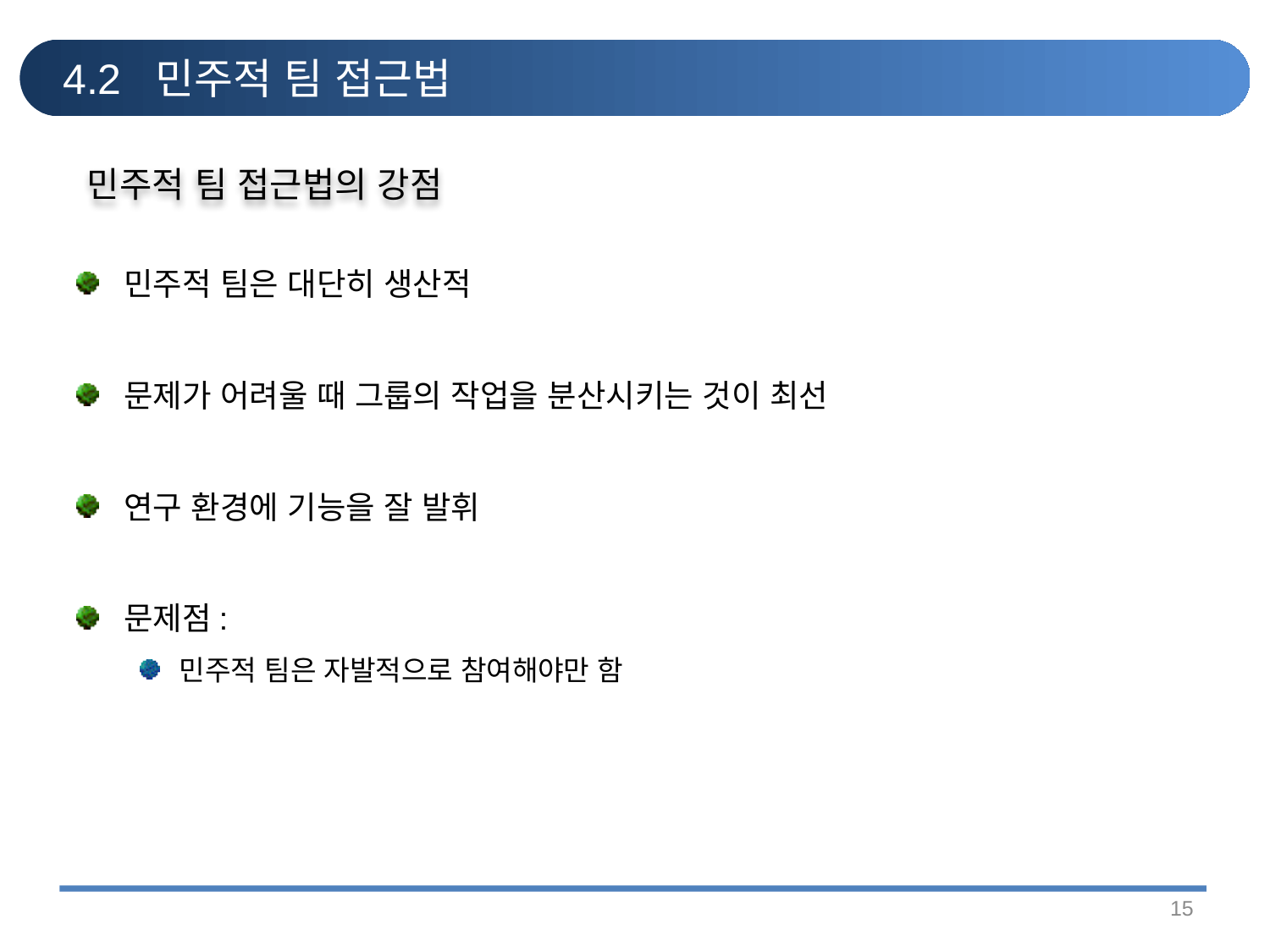

# 4.2  민주적 팀 접근법
민주적 팀 접근법의 강점
민주적 팀은 대단히 생산적

문제가 어려울 때 그룹의 작업을 분산시키는 것이 최선

연구 환경에 기능을 잘 발휘

문제점:
민주적 팀은 자발적으로 참여해야만 함
15